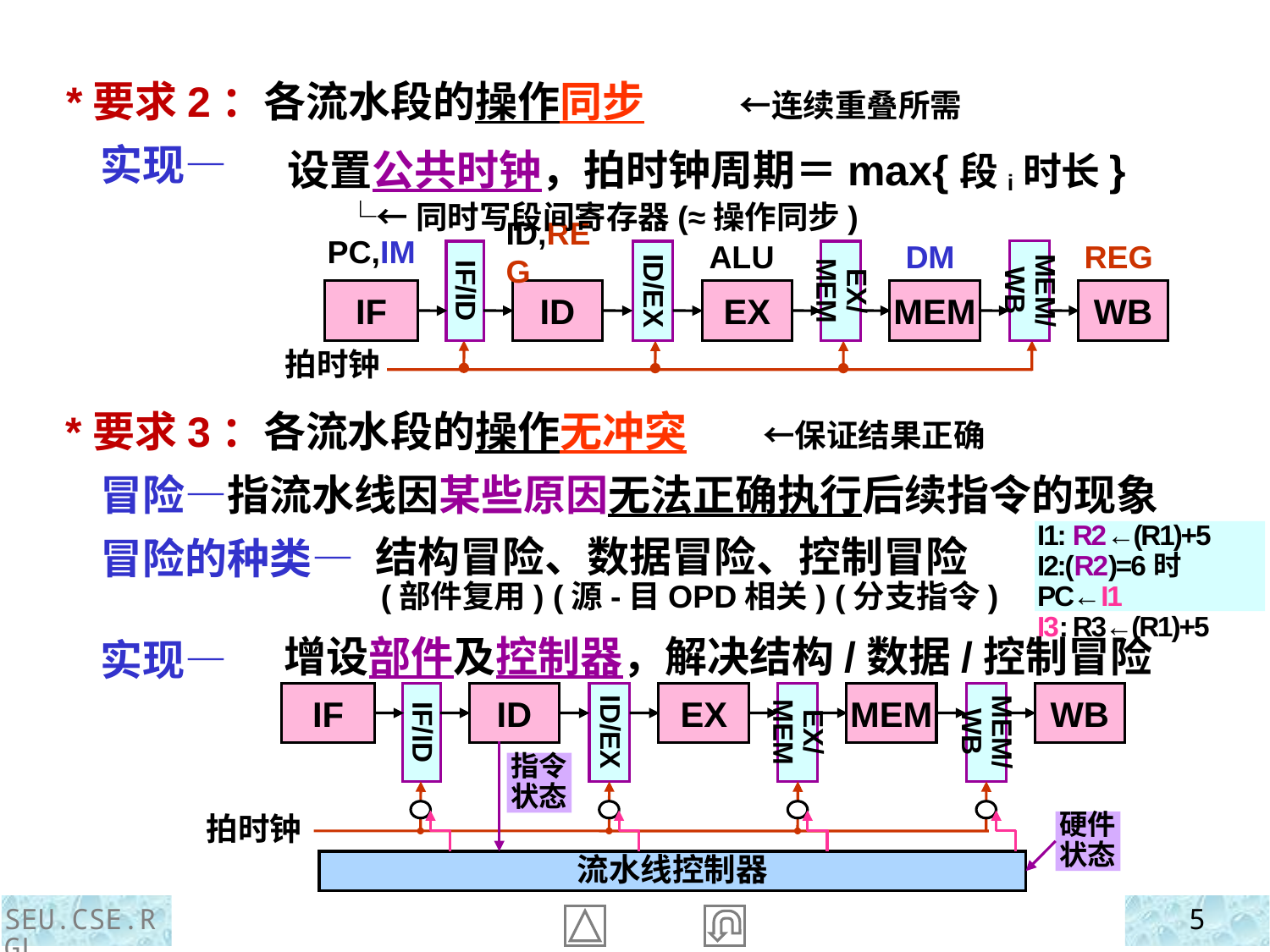

*要求2：各流水段的操作同步          ←连续重叠所需
     实现—
设置公共时钟，拍时钟周期＝max{段i时长}
        └←同时写段间寄存器(≈操作同步)
PC,IM
ID,REG
ALU
MEM/WB
IF/ID
ID/EX
EX/MEM
DM
REG
IF
ID
EX
MEM
WB

拍时钟

  *要求3：各流水段的操作无冲突        ←保证结果正确
     冒险—指流水线因某些原因无法正确执行后续指令的现象
     冒险的种类—

     实现—
    结构冒险、数据冒险、控制冒险
      (部件复用) (源-目OPD相关) (分支指令)
I1: R2←(R1)+5
I2:(R2)=6时PC←I1
I3: R3←(R1)+5
增设部件及控制器，解决结构/数据/控制冒险
IF
IF/ID
ID
ID/EX
EX
EX/MEM
MEM
WB
MEM/WB

拍时钟

指令状态

硬件状态
流水线控制器
SEU.CSE.RGL
5